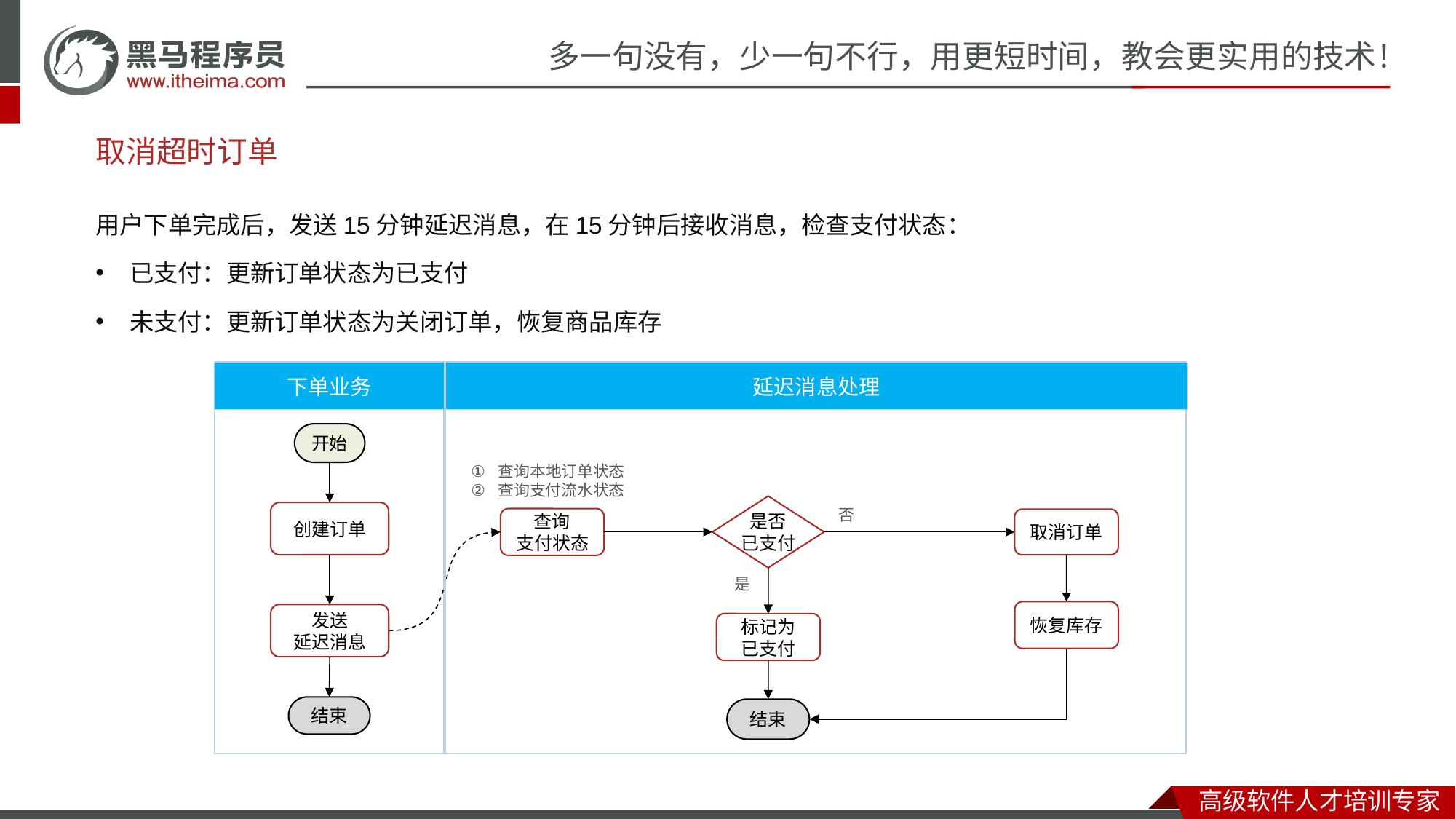

# 取消超时订单
用户下单完成后，发送15分钟延迟消息，在15分钟后接收消息，检查支付状态：
已支付：更新订单状态为已支付
未支付：更新订单状态为关闭订单，恢复商品库存

下单业务
延迟消息处理
开始
查询本地订单状态
查询支付流水状态
是否
已支付
否
创建订单
查询
支付状态
取消订单
是
恢复库存
发送
延迟消息
标记为
已支付
结束
结束